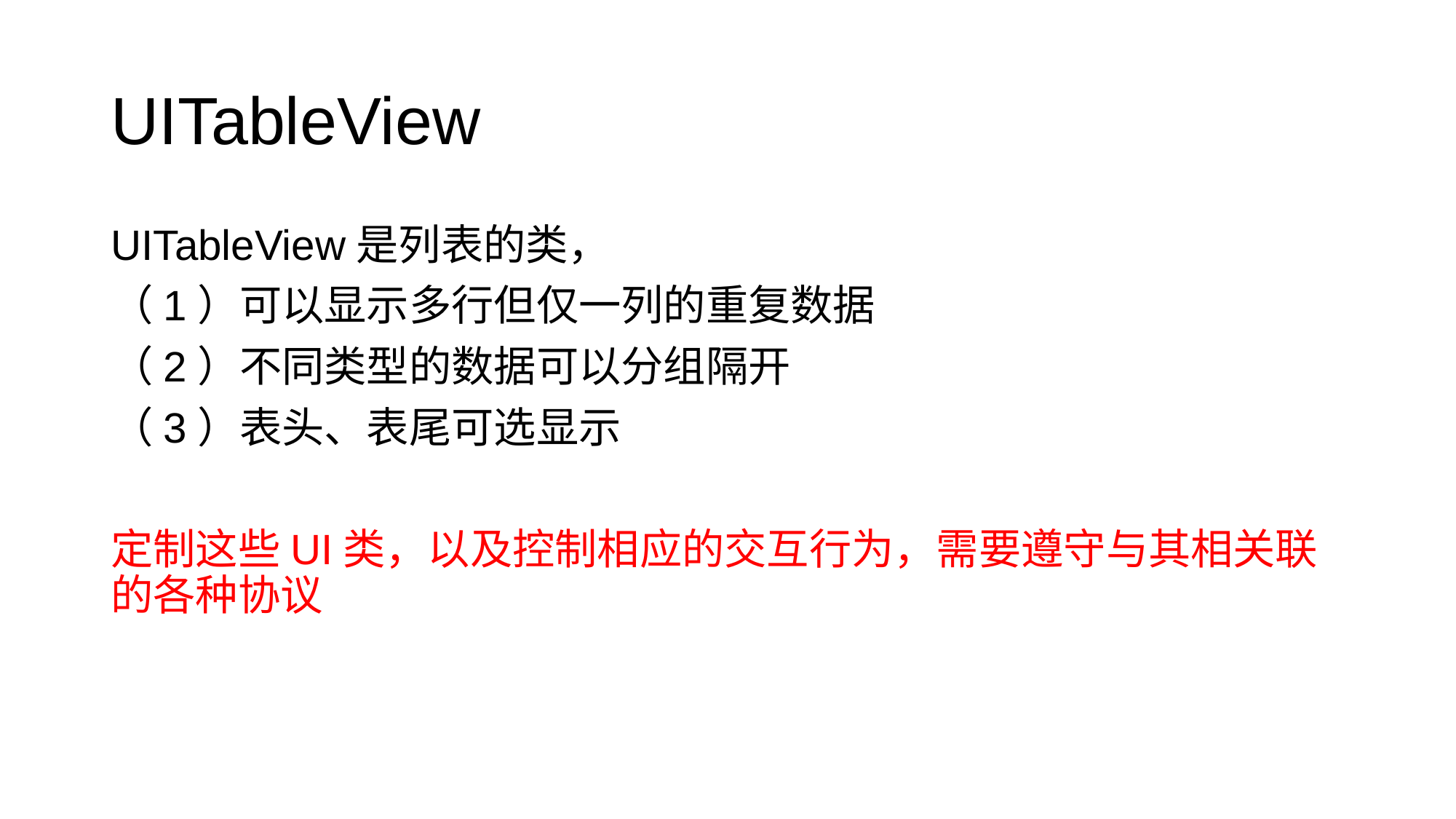

# UITableView
UITableView是列表的类，
（1）可以显示多行但仅一列的重复数据
（2）不同类型的数据可以分组隔开
（3）表头、表尾可选显示

定制这些UI类，以及控制相应的交互行为，需要遵守与其相关联的各种协议